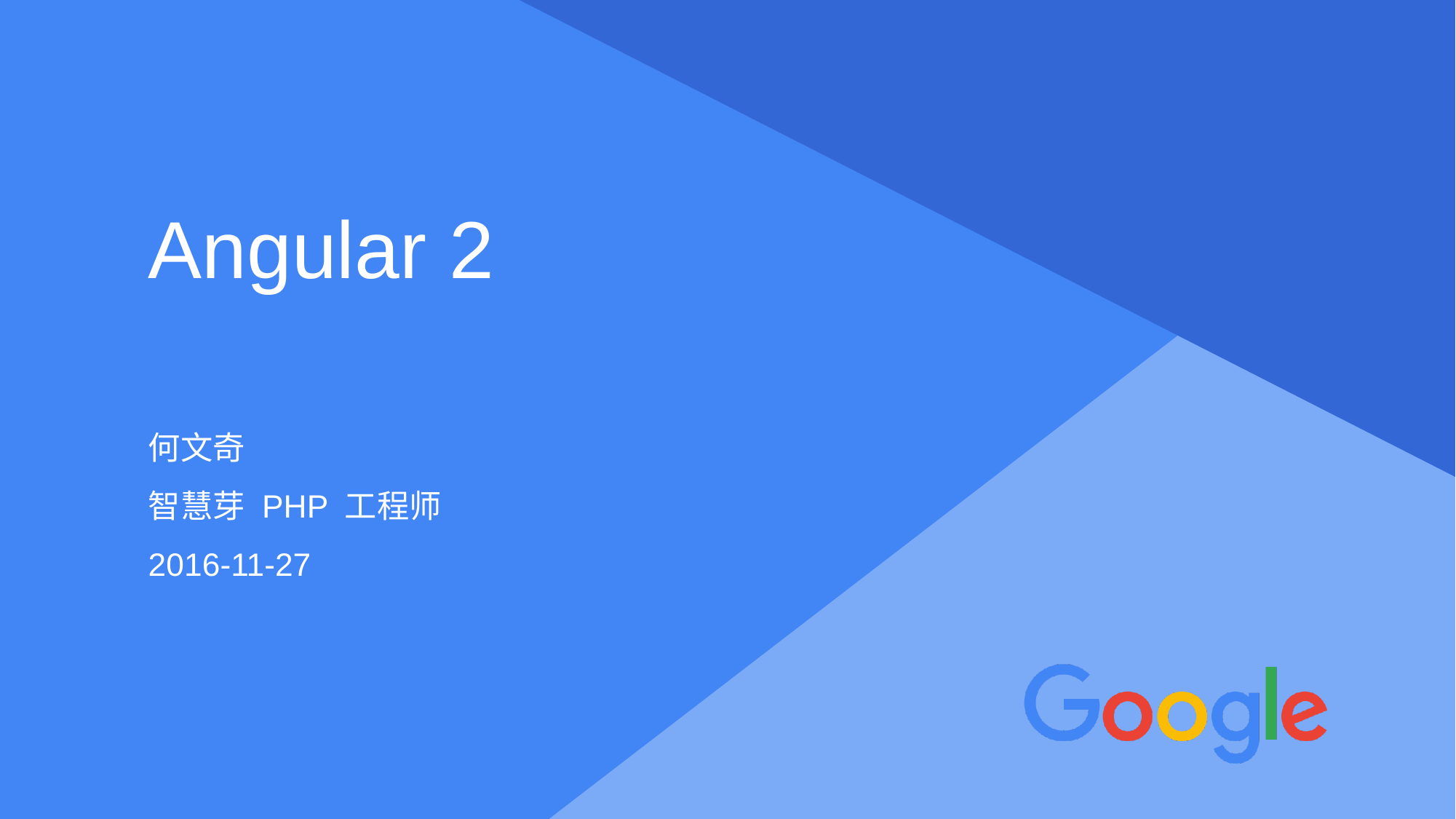

Angular 2
何文奇
智慧芽 PHP 工程师
2016-11-27